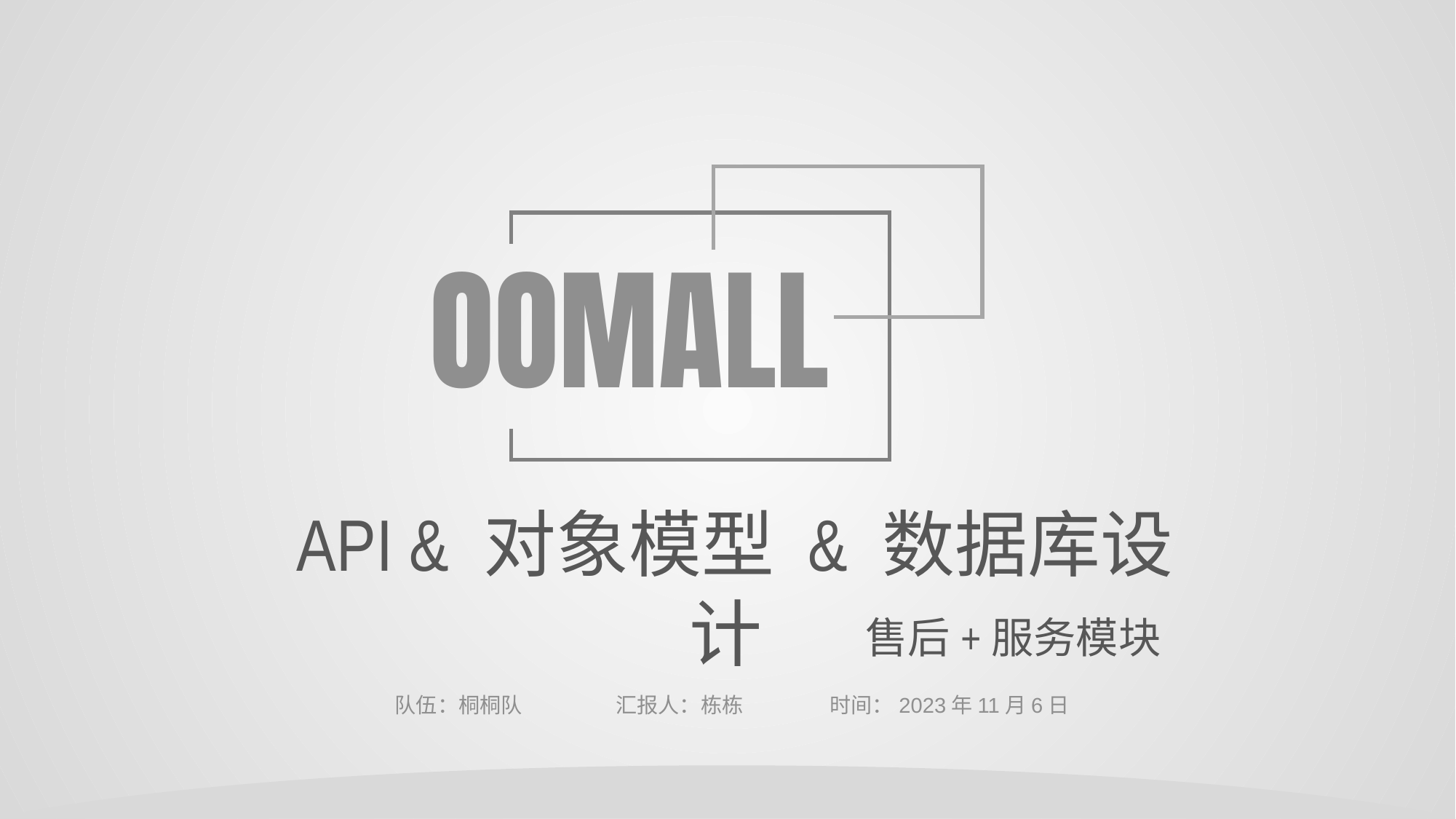

OOMALL
 API & 对象模型 & 数据库设计
售后+服务模块
队伍：桐桐队
汇报人：栋栋
时间：2023年11月6日